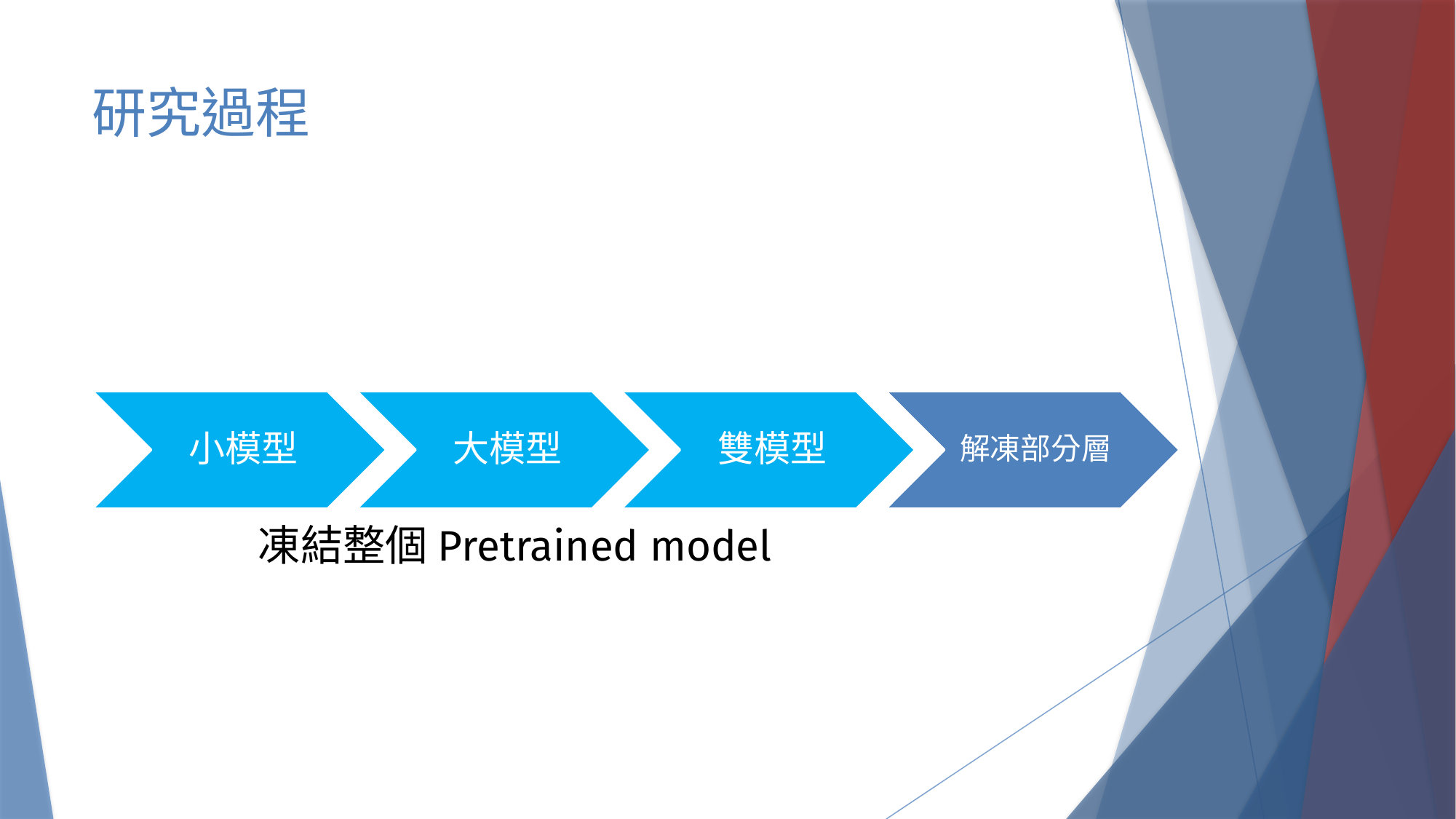

# 研究過程
小模型
大模型
雙模型
解凍部分層
凍結整個Pretrained model